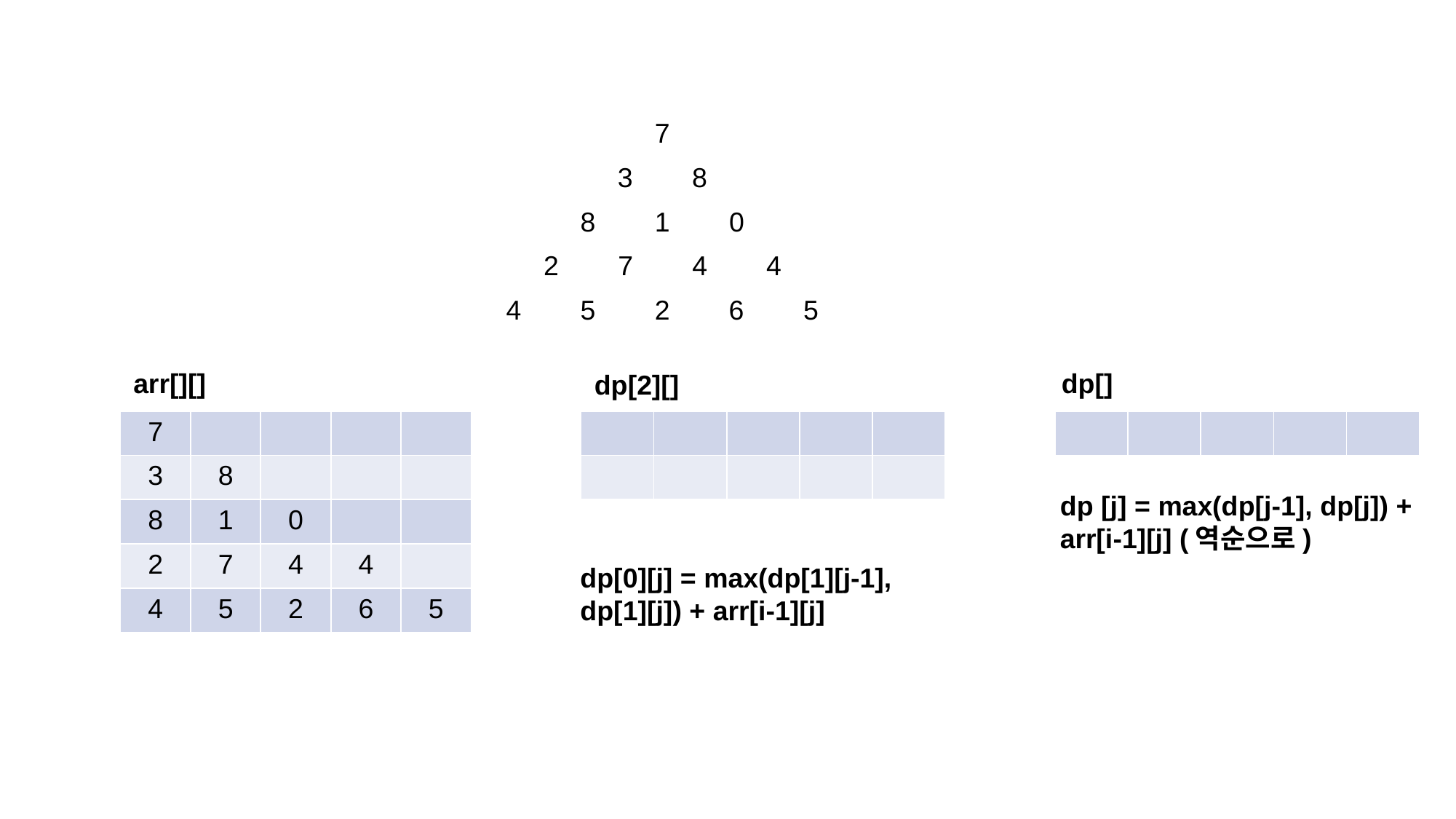

7
3
8
8
1
0
2
7
4
4
4
5
2
6
5
arr[][]
dp[]
dp[2][]
| 7 |  |  |  |  |
| --- | --- | --- | --- | --- |
| 3 | 8 |  |  |  |
| 8 | 1 | 0 |  |  |
| 2 | 7 | 4 | 4 |  |
| 4 | 5 | 2 | 6 | 5 |
|  |  |  |  |  |
| --- | --- | --- | --- | --- |
|  |  |  |  |  |
|  |  |  |  |  |
| --- | --- | --- | --- | --- |
dp [j] = max(dp[j-1], dp[j]) + arr[i-1][j] (역순으로)
dp[0][j] = max(dp[1][j-1], dp[1][j]) + arr[i-1][j]